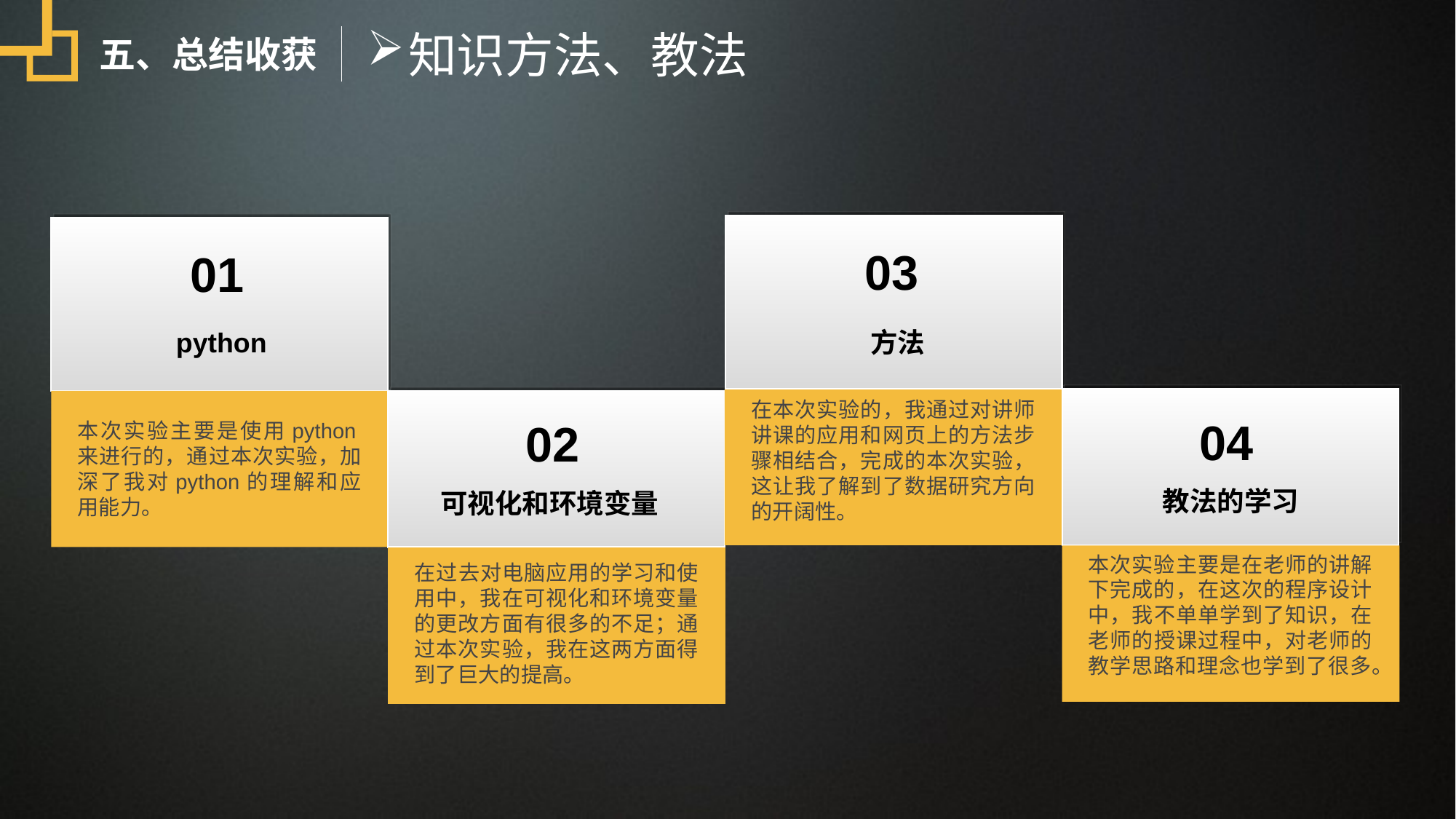

知识方法、教法
五、总结收获

03
01
python
方法

在本次实验的，我通过对讲师讲课的应用和网页上的方法步骤相结合，完成的本次实验，这让我了解到了数据研究方向的开阔性。

04
02
本次实验主要是使用python来进行的，通过本次实验，加深了我对python的理解和应用能力。
教法的学习
可视化和环境变量

本次实验主要是在老师的讲解下完成的，在这次的程序设计中，我不单单学到了知识，在老师的授课过程中，对老师的教学思路和理念也学到了很多。

在过去对电脑应用的学习和使用中，我在可视化和环境变量的更改方面有很多的不足；通过本次实验，我在这两方面得到了巨大的提高。